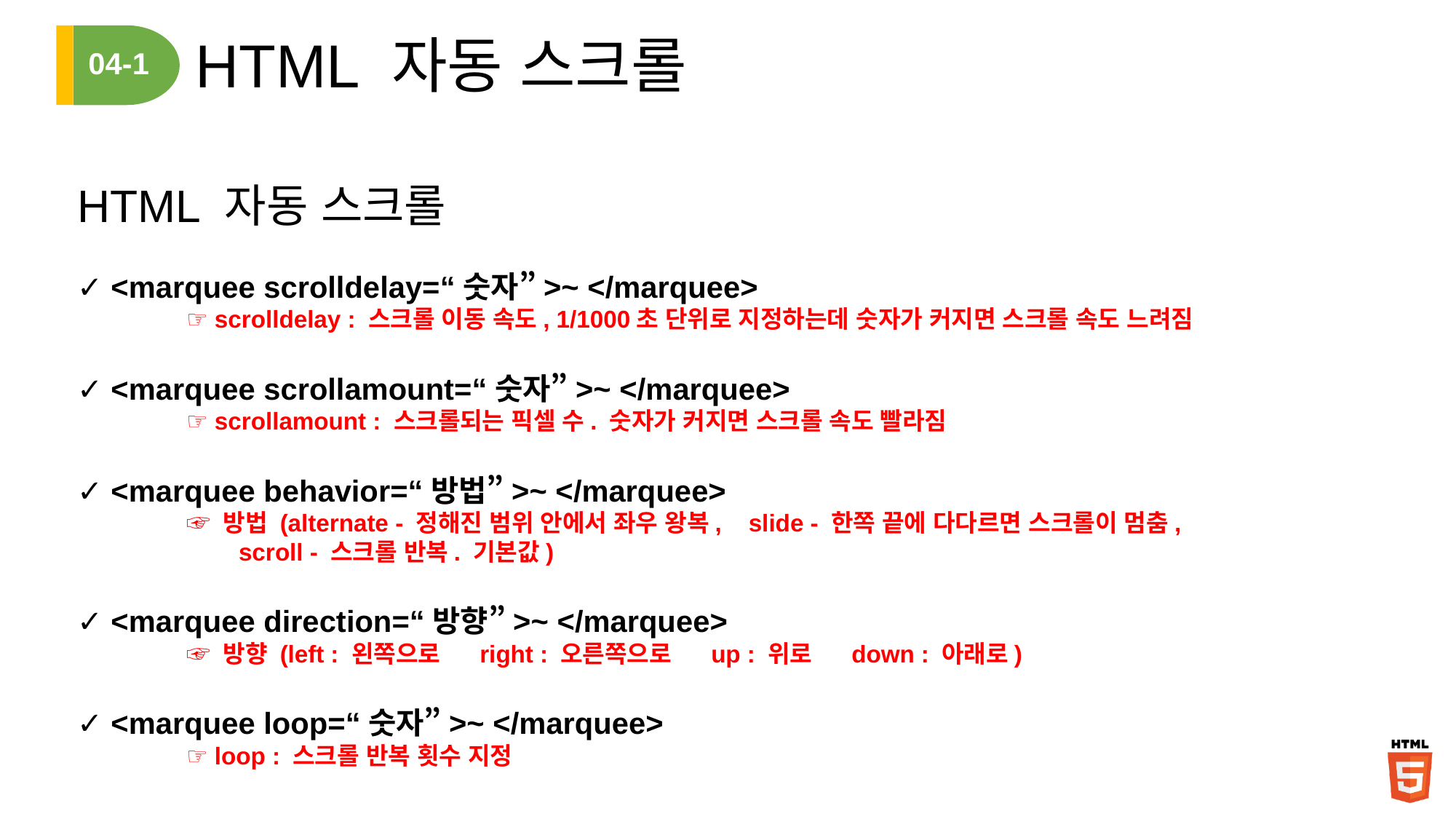

HTML 자동 스크롤
04-1
HTML 자동 스크롤

✓ <marquee scrolldelay=“숫자”>~ </marquee>
	☞ scrolldelay : 스크롤 이동 속도, 1/1000초 단위로 지정하는데 숫자가 커지면 스크롤 속도 느려짐

✓ <marquee scrollamount=“숫자”>~ </marquee>
	☞ scrollamount : 스크롤되는 픽셀 수. 숫자가 커지면 스크롤 속도 빨라짐

✓ <marquee behavior=“방법”>~ </marquee>
	☞ 방법 (alternate - 정해진 범위 안에서 좌우 왕복,    slide - 한쪽 끝에 다다르면 스크롤이 멈춤,
                        scroll - 스크롤 반복. 기본값)

✓ <marquee direction=“방향”>~ </marquee>
	☞ 방향 (left : 왼쪽으로     right : 오른쪽으로     up : 위로     down : 아래로)

✓ <marquee loop=“숫자”>~ </marquee>
	☞ loop : 스크롤 반복 횟수 지정